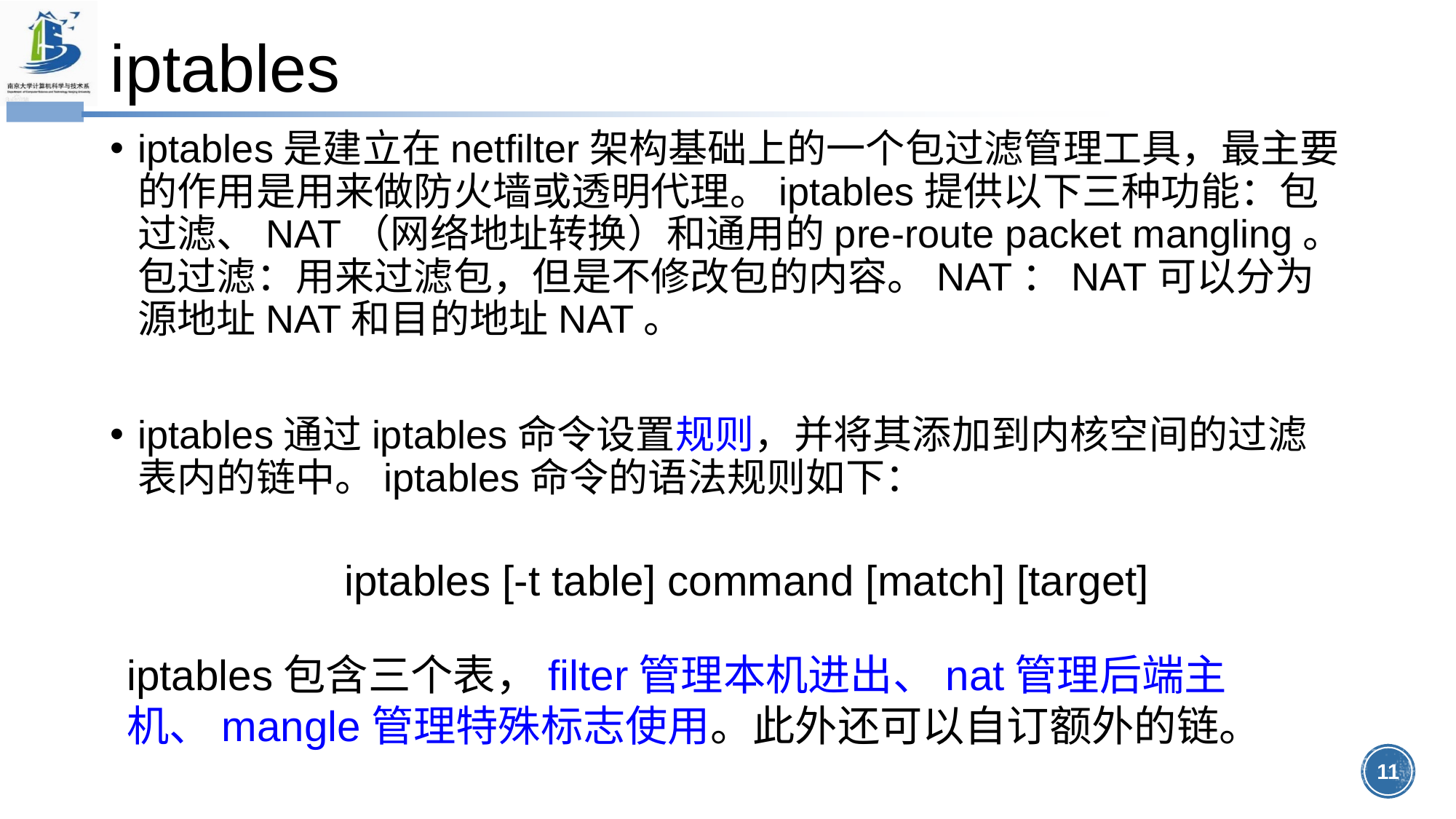

# iptables
iptables是建立在netfilter架构基础上的一个包过滤管理工具，最主要的作用是用来做防火墙或透明代理。iptables提供以下三种功能：包过滤、NAT（网络地址转换）和通用的pre-route packet mangling。包过滤：用来过滤包，但是不修改包的内容。NAT：NAT可以分为源地址NAT和目的地址NAT。

iptables通过iptables命令设置规则，并将其添加到内核空间的过滤表内的链中。iptables命令的语法规则如下：
iptables [-t table] command [match] [target]
iptables包含三个表，filter管理本机进出、nat管理后端主机、mangle管理特殊标志使用。此外还可以自订额外的链。
11